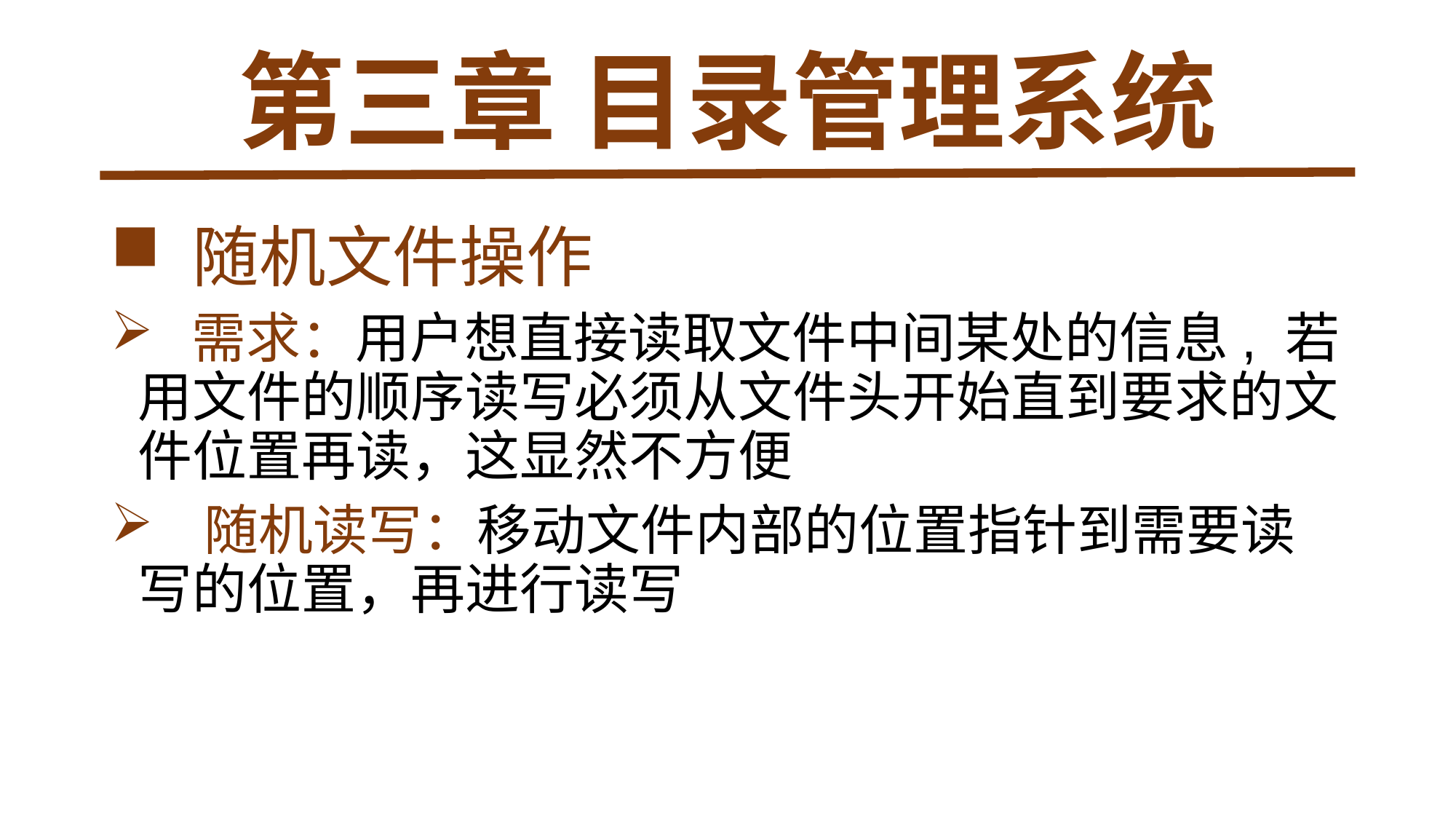

# 第三章 目录管理系统
 随机文件操作
  需求：用户想直接读取文件中间某处的信息, 若用文件的顺序读写必须从文件头开始直到要求的文件位置再读，这显然不方便
   随机读写：移动文件内部的位置指针到需要读写的位置，再进行读写